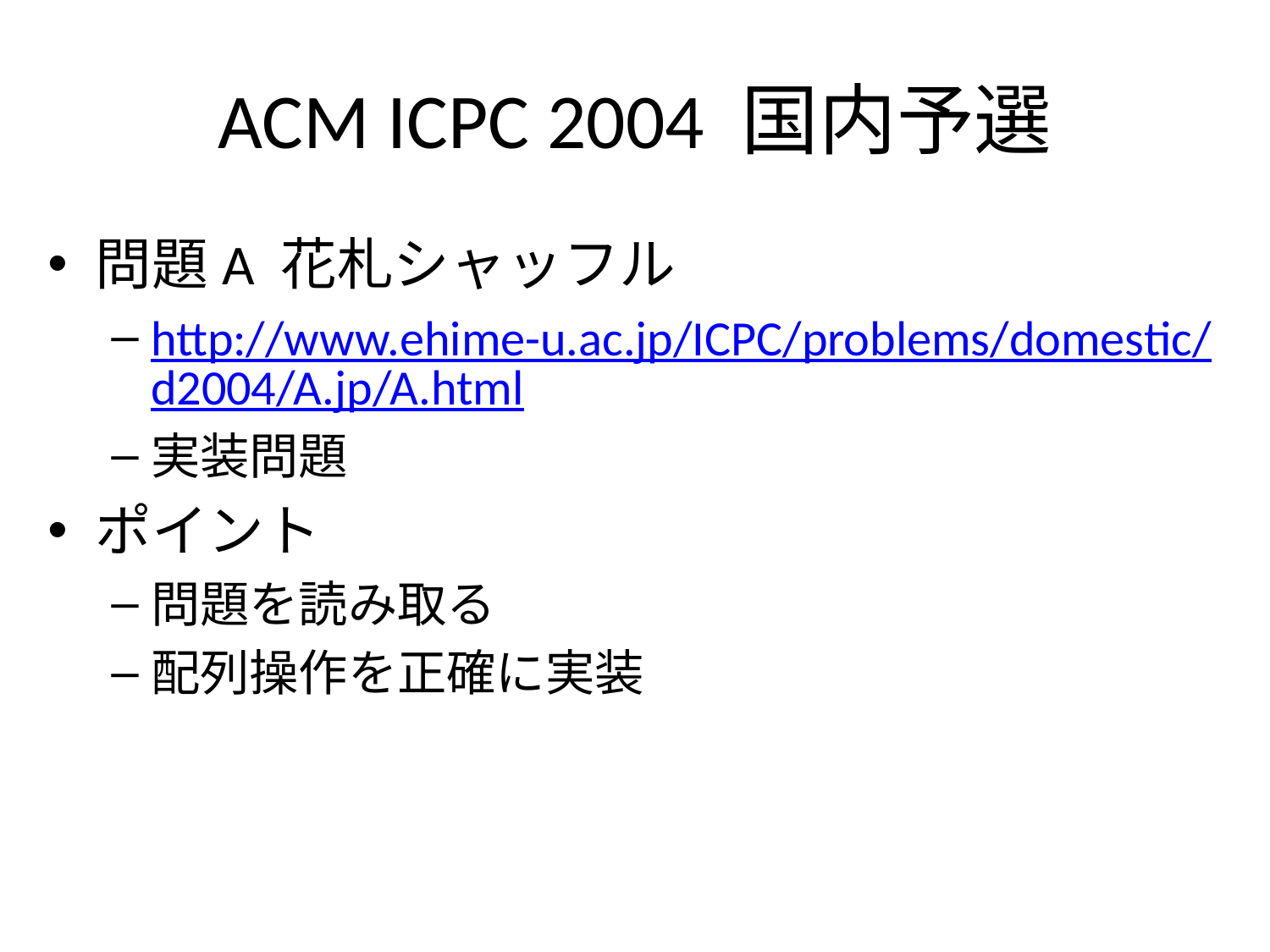

# ACM ICPC 2004 国内予選
問題A 花札シャッフル
http://www.ehime-u.ac.jp/ICPC/problems/domestic/d2004/A.jp/A.html
実装問題
ポイント
問題を読み取る
配列操作を正確に実装